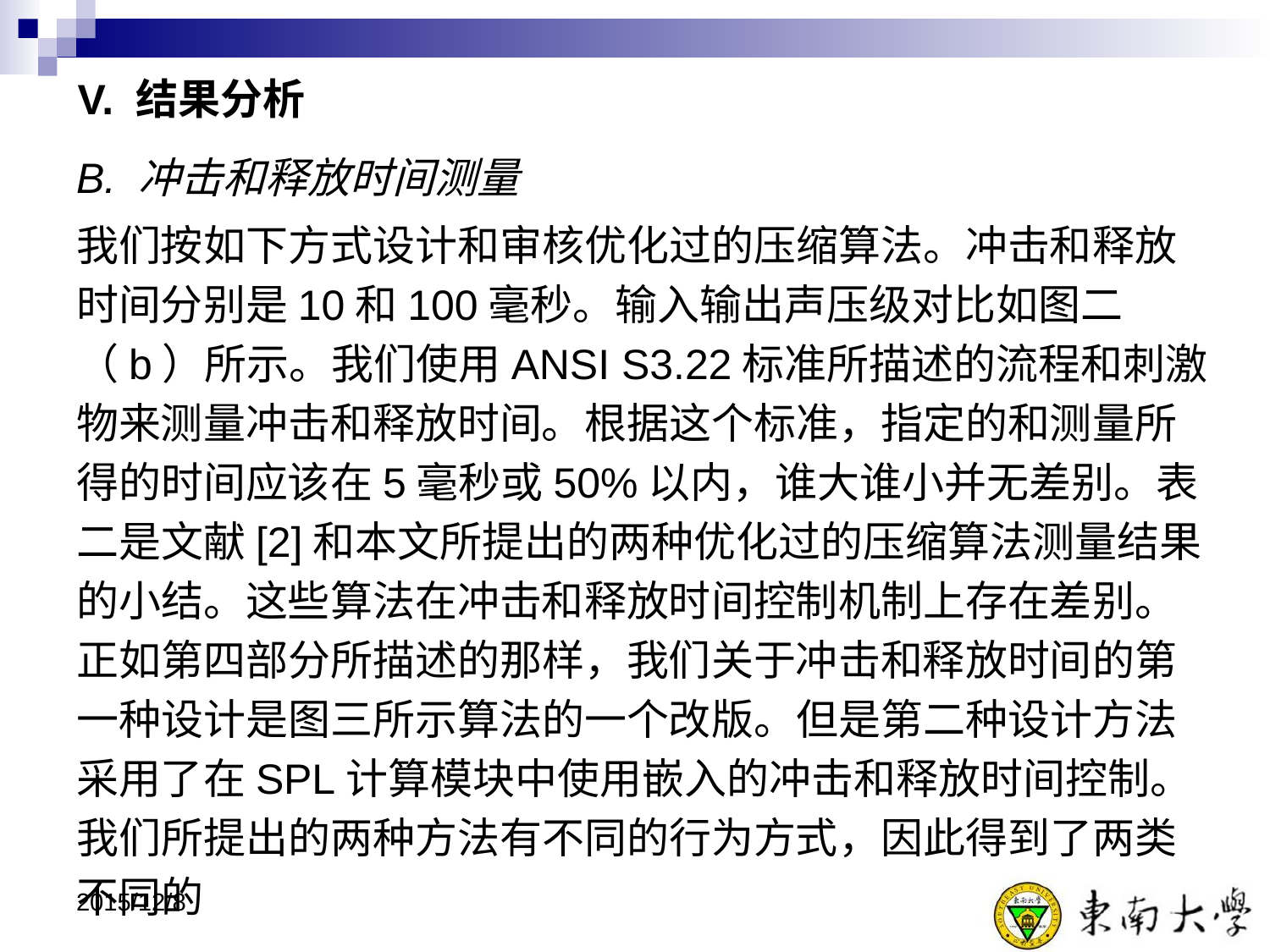

# V. 结果分析
B. 冲击和释放时间测量
我们按如下方式设计和审核优化过的压缩算法。冲击和释放时间分别是10和100毫秒。输入输出声压级对比如图二（b）所示。我们使用ANSI S3.22标准所描述的流程和刺激物来测量冲击和释放时间。根据这个标准，指定的和测量所得的时间应该在5毫秒或50%以内，谁大谁小并无差别。表二是文献[2]和本文所提出的两种优化过的压缩算法测量结果的小结。这些算法在冲击和释放时间控制机制上存在差别。正如第四部分所描述的那样，我们关于冲击和释放时间的第一种设计是图三所示算法的一个改版。但是第二种设计方法采用了在SPL计算模块中使用嵌入的冲击和释放时间控制。我们所提出的两种方法有不同的行为方式，因此得到了两类不同的
2015/12/8